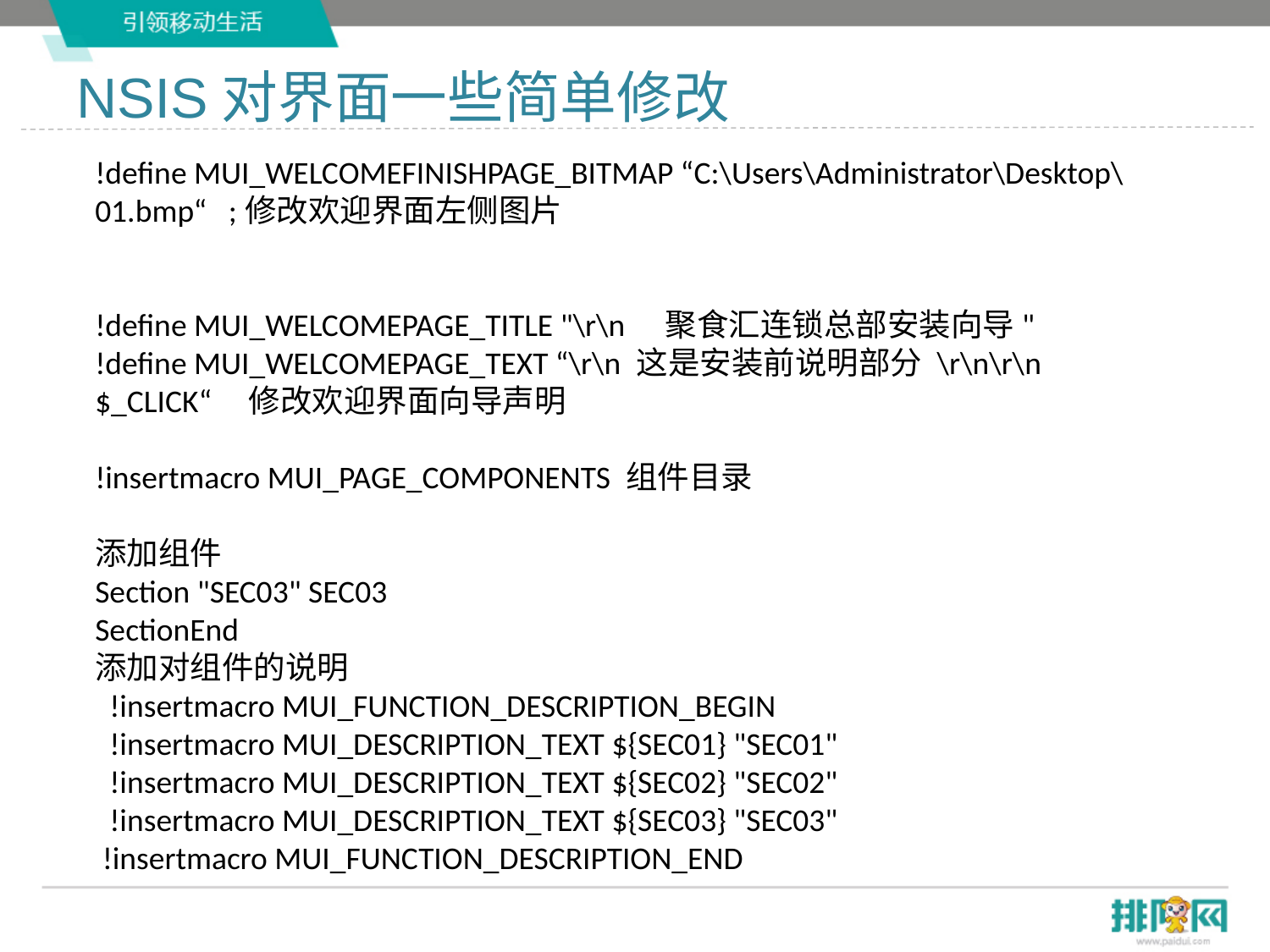

# NSIS对界面一些简单修改

!define MUI_WELCOMEFINISHPAGE_BITMAP “C:\Users\Administrator\Desktop\01.bmp“   ;修改欢迎界面左侧图片

!define MUI_WELCOMEPAGE_TITLE "\r\n　聚食汇连锁总部安装向导"
!define MUI_WELCOMEPAGE_TEXT “\r\n 这是安装前说明部分 \r\n\r\n    $_CLICK“    修改欢迎界面向导声明

!insertmacro MUI_PAGE_COMPONENTS 组件目录

添加组件
Section "SEC03" SEC03
SectionEnd
添加对组件的说明
  !insertmacro MUI_FUNCTION_DESCRIPTION_BEGIN
  !insertmacro MUI_DESCRIPTION_TEXT ${SEC01} "SEC01"
  !insertmacro MUI_DESCRIPTION_TEXT ${SEC02} "SEC02"
  !insertmacro MUI_DESCRIPTION_TEXT ${SEC03} "SEC03"
 !insertmacro MUI_FUNCTION_DESCRIPTION_END